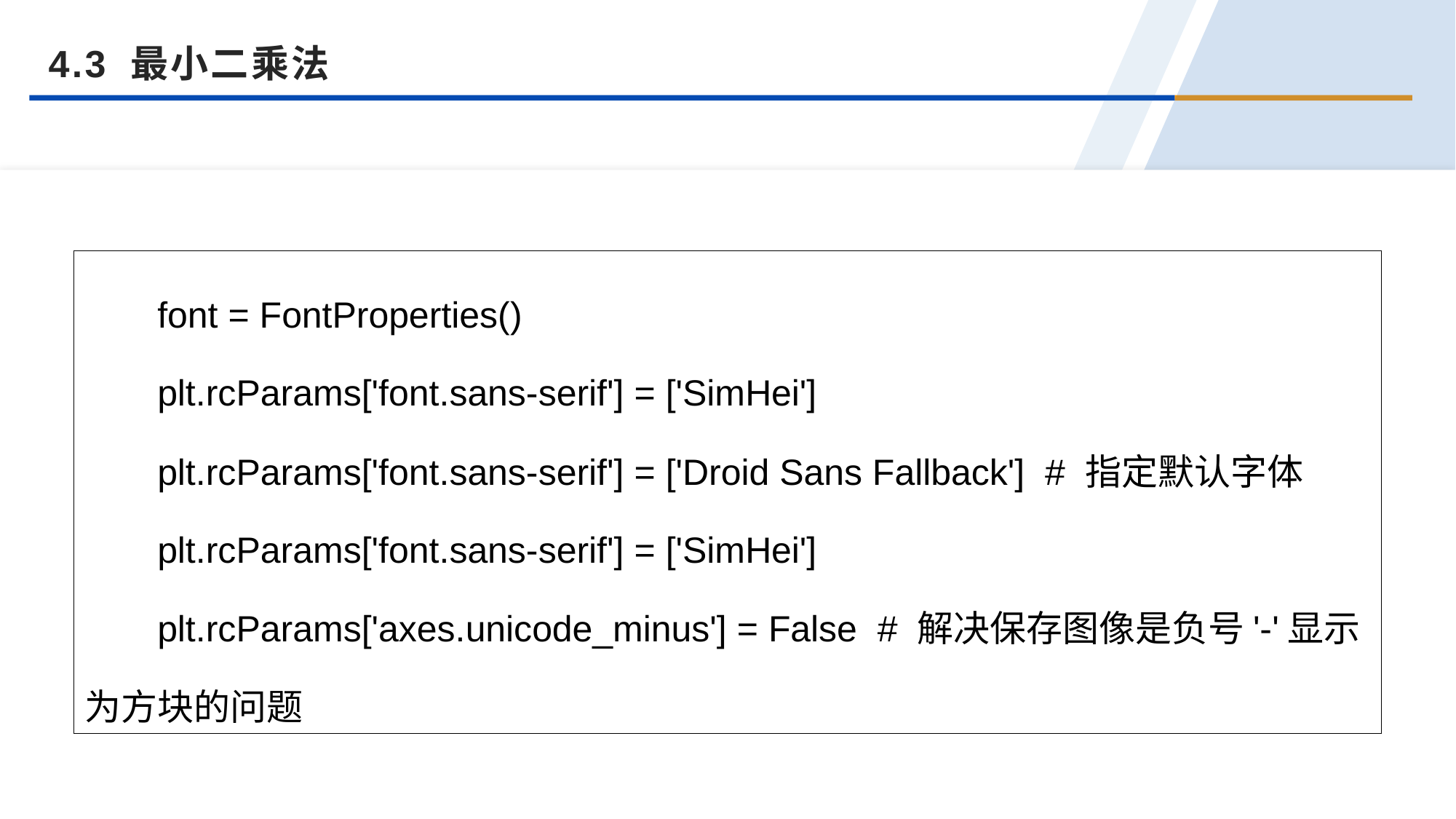

4.3 最小二乘法

font = FontProperties()
plt.rcParams['font.sans-serif'] = ['SimHei']
plt.rcParams['font.sans-serif'] = ['Droid Sans Fallback']  # 指定默认字体
plt.rcParams['font.sans-serif'] = ['SimHei']
plt.rcParams['axes.unicode_minus'] = False  # 解决保存图像是负号'-'显示为方块的问题